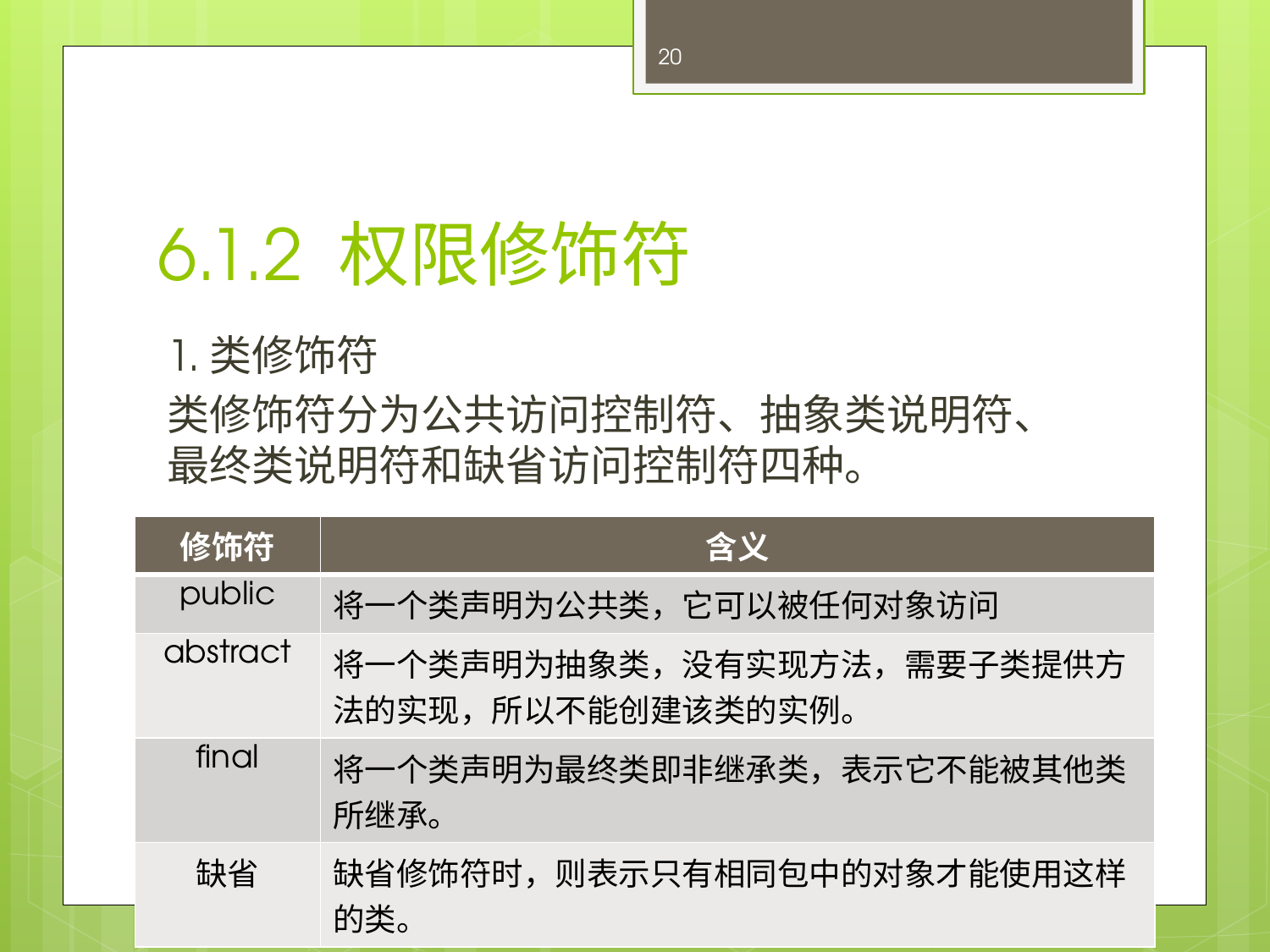

20
# 6.1.2 权限修饰符
1.类修饰符
类修饰符分为公共访问控制符、抽象类说明符、最终类说明符和缺省访问控制符四种。

| 修饰符 | 含义 |
| --- | --- |
| public | 将一个类声明为公共类，它可以被任何对象访问 |
| abstract | 将一个类声明为抽象类，没有实现方法，需要子类提供方法的实现，所以不能创建该类的实例。 |
| final | 将一个类声明为最终类即非继承类，表示它不能被其他类所继承。 |
| 缺省 | 缺省修饰符时，则表示只有相同包中的对象才能使用这样的类。 |